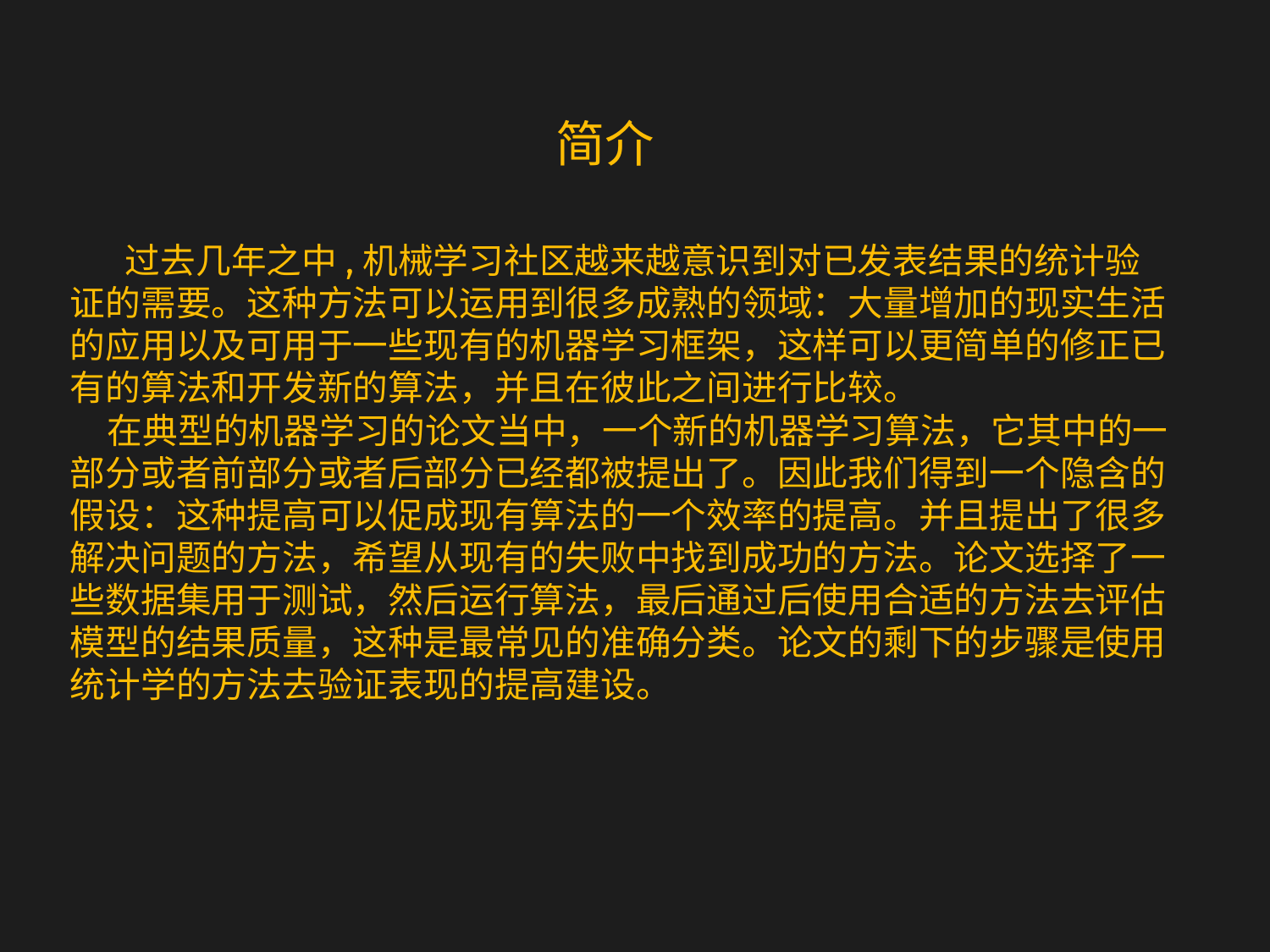

简介

# 过去几年之中,机械学习社区越来越意识到对已发表结果的统计验证的需要。这种方法可以运用到很多成熟的领域：大量增加的现实生活的应用以及可用于一些现有的机器学习框架，这样可以更简单的修正已有的算法和开发新的算法，并且在彼此之间进行比较。 在典型的机器学习的论文当中，一个新的机器学习算法，它其中的一部分或者前部分或者后部分已经都被提出了。因此我们得到一个隐含的假设：这种提高可以促成现有算法的一个效率的提高。并且提出了很多解决问题的方法，希望从现有的失败中找到成功的方法。论文选择了一些数据集用于测试，然后运行算法，最后通过后使用合适的方法去评估模型的结果质量，这种是最常见的准确分类。论文的剩下的步骤是使用统计学的方法去验证表现的提高建设。